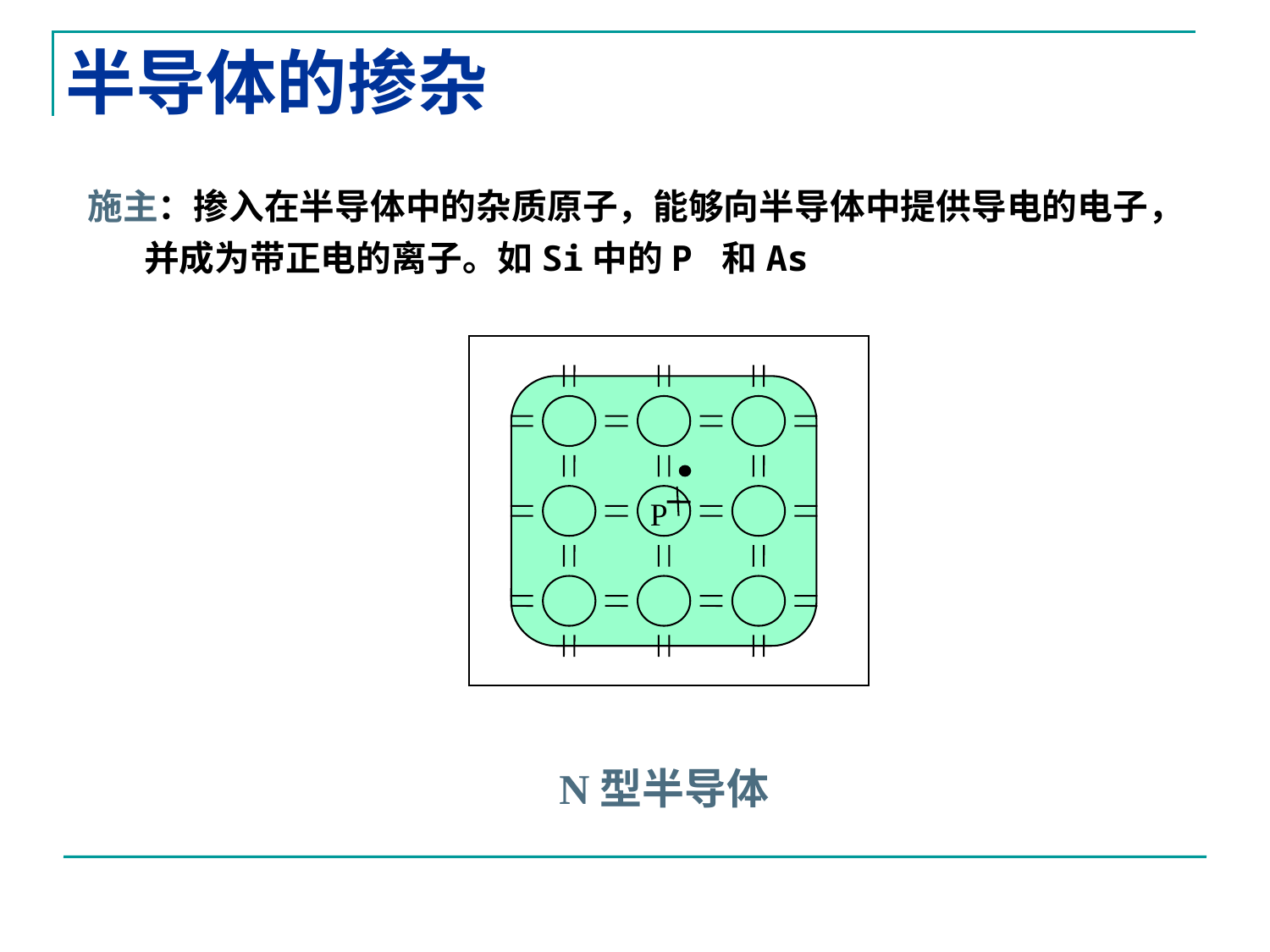

半导体的掺杂

施主：掺入在半导体中的杂质原子，能够向半导体中提供导电的电子，
      并成为带正电的离子。如Si中的P 和As

P

N型半导体